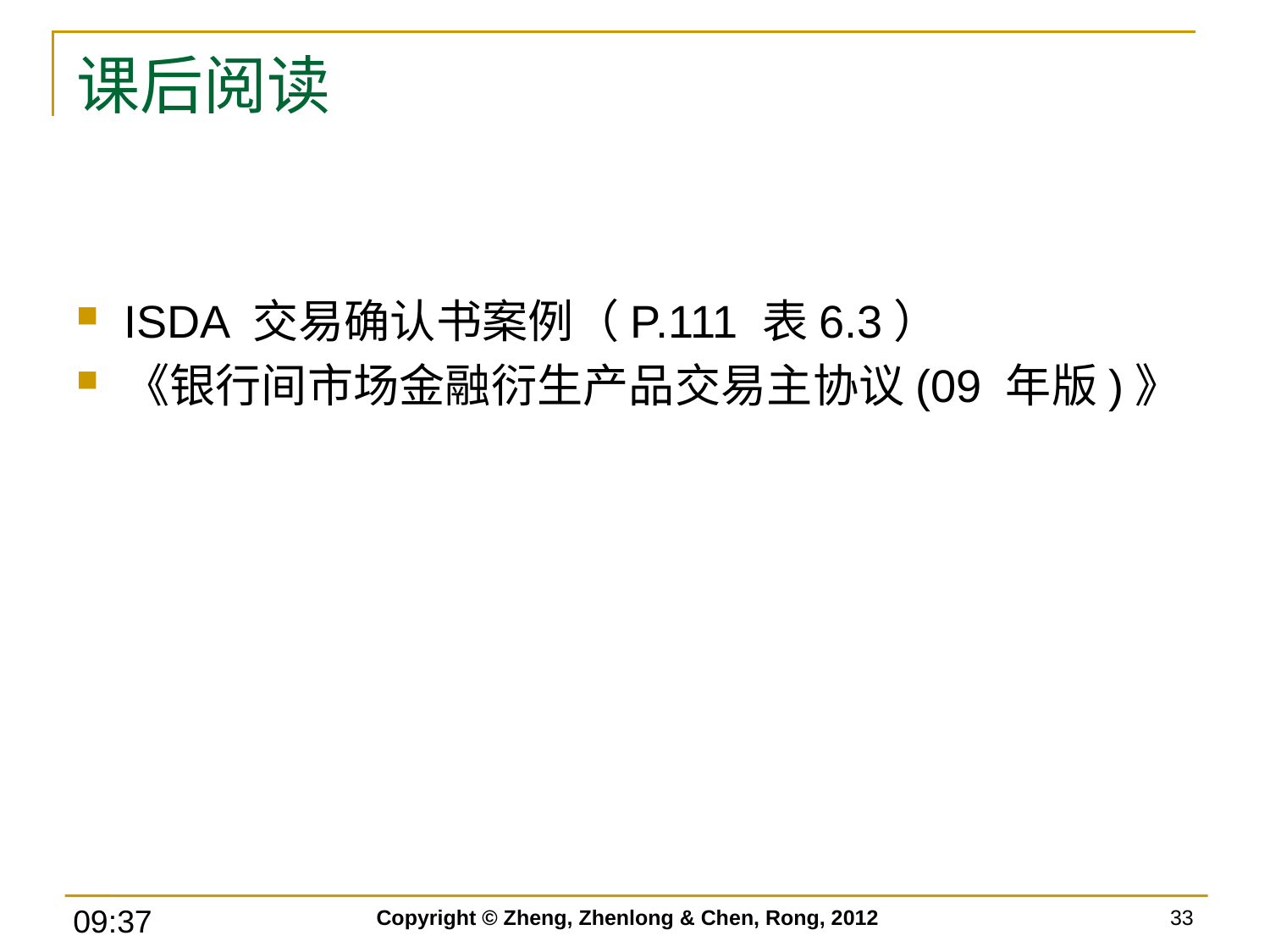

# 课后阅读

ISDA 交易确认书案例（P.111 表6.3）
《银行间市场金融衍生产品交易主协议(09 年版)》
Copyright © Zheng, Zhenlong & Chen, Rong, 2012
33